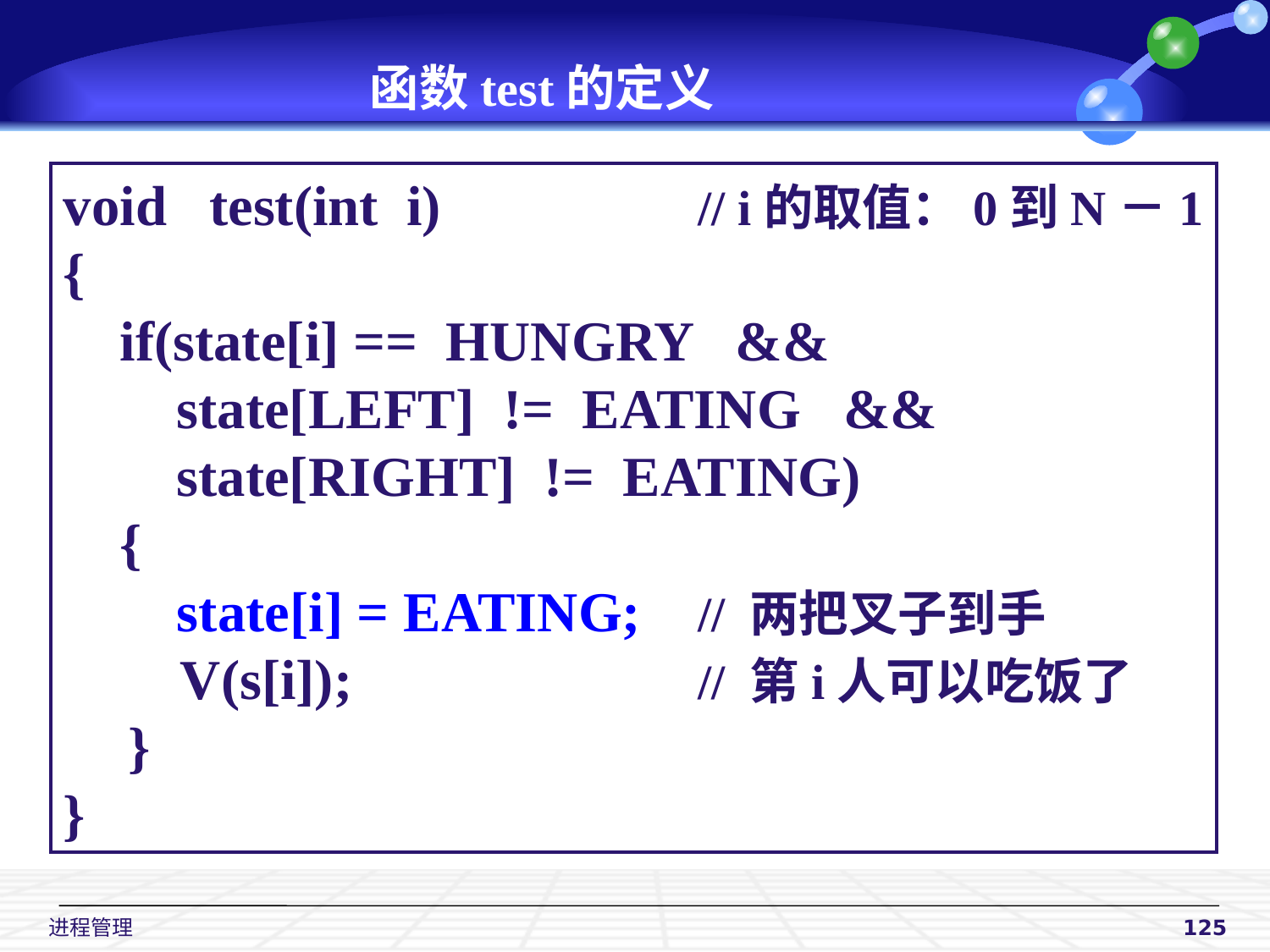

函数test的定义
void   test(int  i) 		// i的取值：0到N－1
{
    if(state[i] ==  HUNGRY   &&
        state[LEFT]  !=  EATING   &&
        state[RIGHT]  !=  EATING)
    {
        state[i] = EATING;	// 两把叉子到手
        V(s[i]);			// 第i人可以吃饭了
    }
}
   进程管理
125